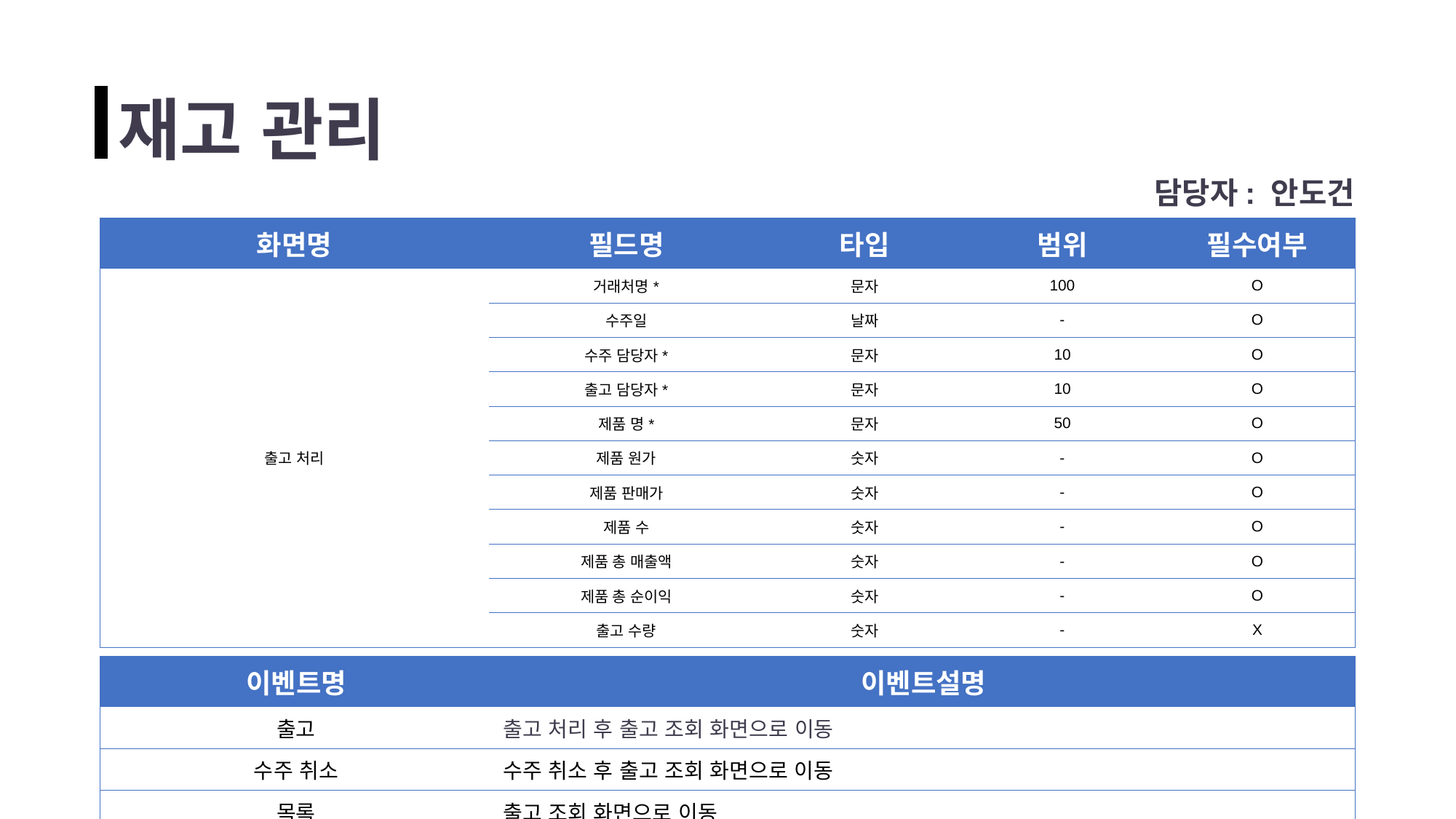

재고 관리

담당자: 안도건
| 화면명 | 필드명 | 타입 | 범위 | 필수여부 |
| --- | --- | --- | --- | --- |
| 출고 처리 | 거래처명\* | 문자 | 100 | O |
|  | 수주일 | 날짜 | - | O |
|  | 수주 담당자\* | 문자 | 10 | O |
|  | 출고 담당자\* | 문자 | 10 | O |
|  | 제품 명\* | 문자 | 50 | O |
|  | 제품 원가 | 숫자 | - | O |
|  | 제품 판매가 | 숫자 | - | O |
|  | 제품 수 | 숫자 | - | O |
|  | 제품 총 매출액 | 숫자 | - | O |
|  | 제품 총 순이익 | 숫자 | - | O |
|  | 출고 수량 | 숫자 | - | X |
| 이벤트명 | 이벤트설명 |
| --- | --- |
| 출고 | 출고 처리 후 출고 조회 화면으로 이동 |
| 수주 취소 | 수주 취소 후 출고 조회 화면으로 이동 |
| 목록 | 출고 조회 화면으로 이동 |